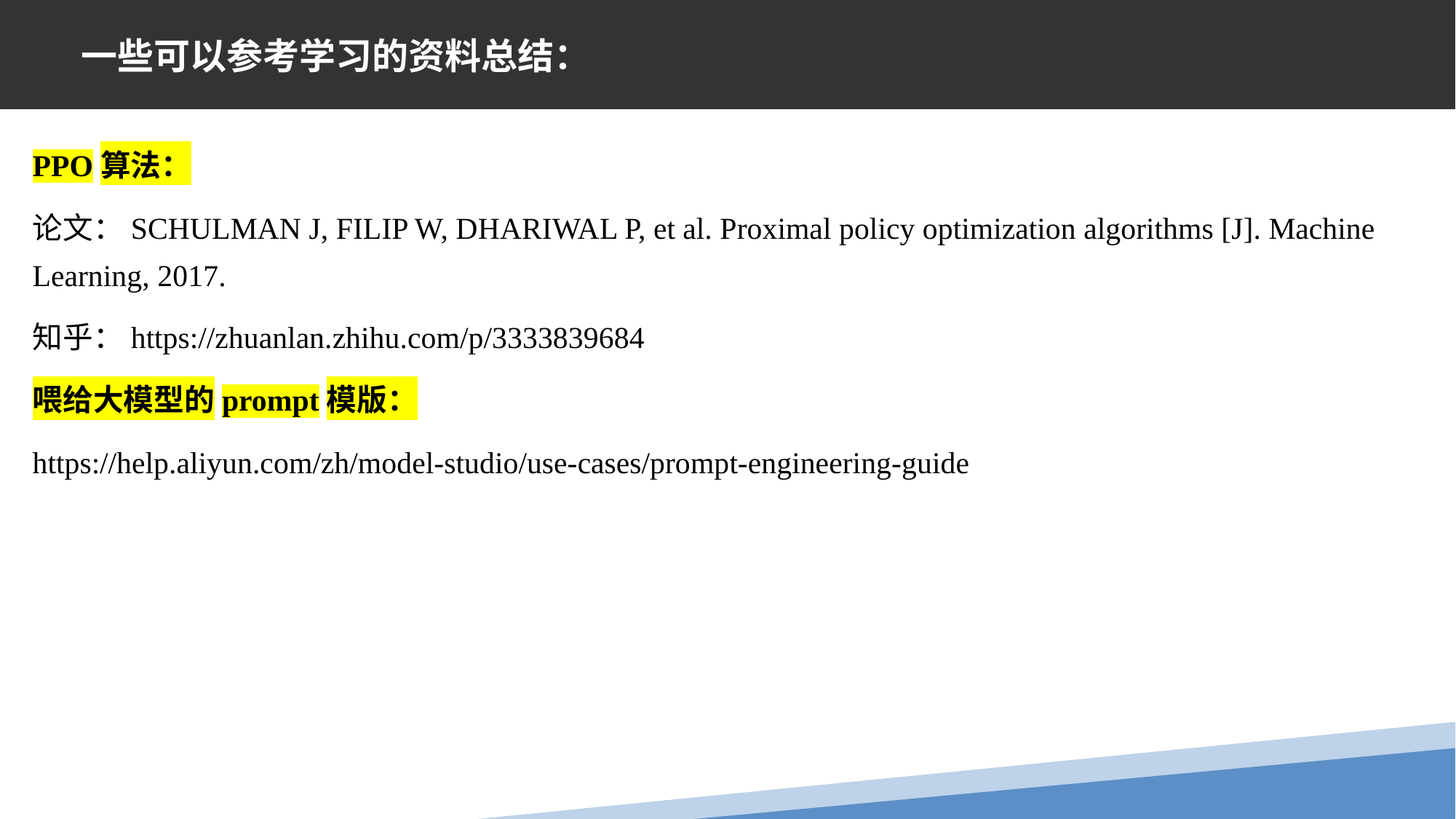

# 一些可以参考学习的资料总结：
PPO算法：
论文：SCHULMAN J, FILIP W, DHARIWAL P, et al. Proximal policy optimization algorithms [J]. Machine Learning, 2017.
知乎：https://zhuanlan.zhihu.com/p/3333839684
喂给大模型的prompt模版：
https://help.aliyun.com/zh/model-studio/use-cases/prompt-engineering-guide